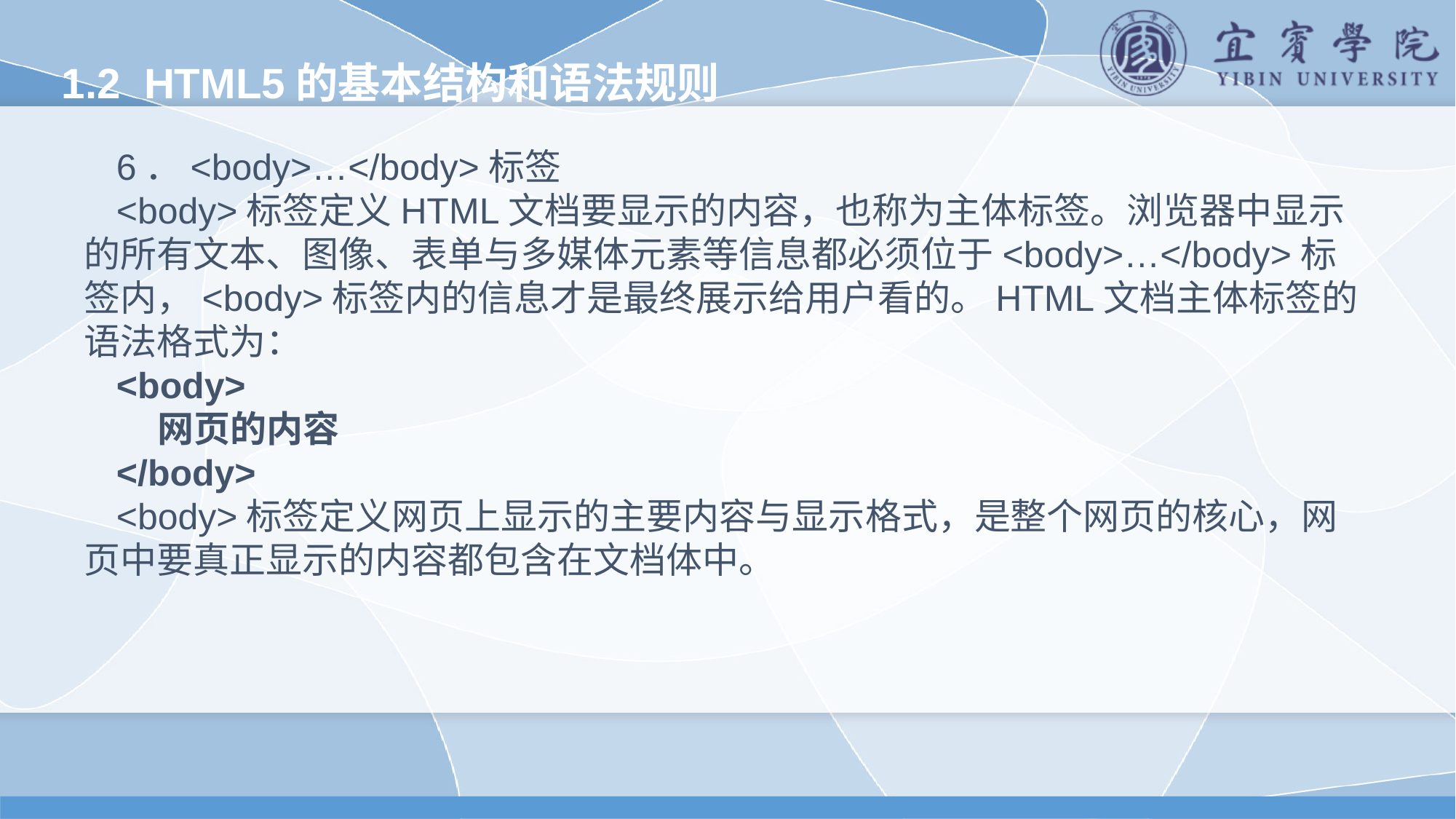

1.2  HTML5的基本结构和语法规则
6．<body>…</body>标签
<body>标签定义HTML文档要显示的内容，也称为主体标签。浏览器中显示的所有文本、图像、表单与多媒体元素等信息都必须位于<body>…</body>标签内，<body>标签内的信息才是最终展示给用户看的。HTML文档主体标签的语法格式为：
<body>
    网页的内容
</body>
<body>标签定义网页上显示的主要内容与显示格式，是整个网页的核心，网页中要真正显示的内容都包含在文档体中。